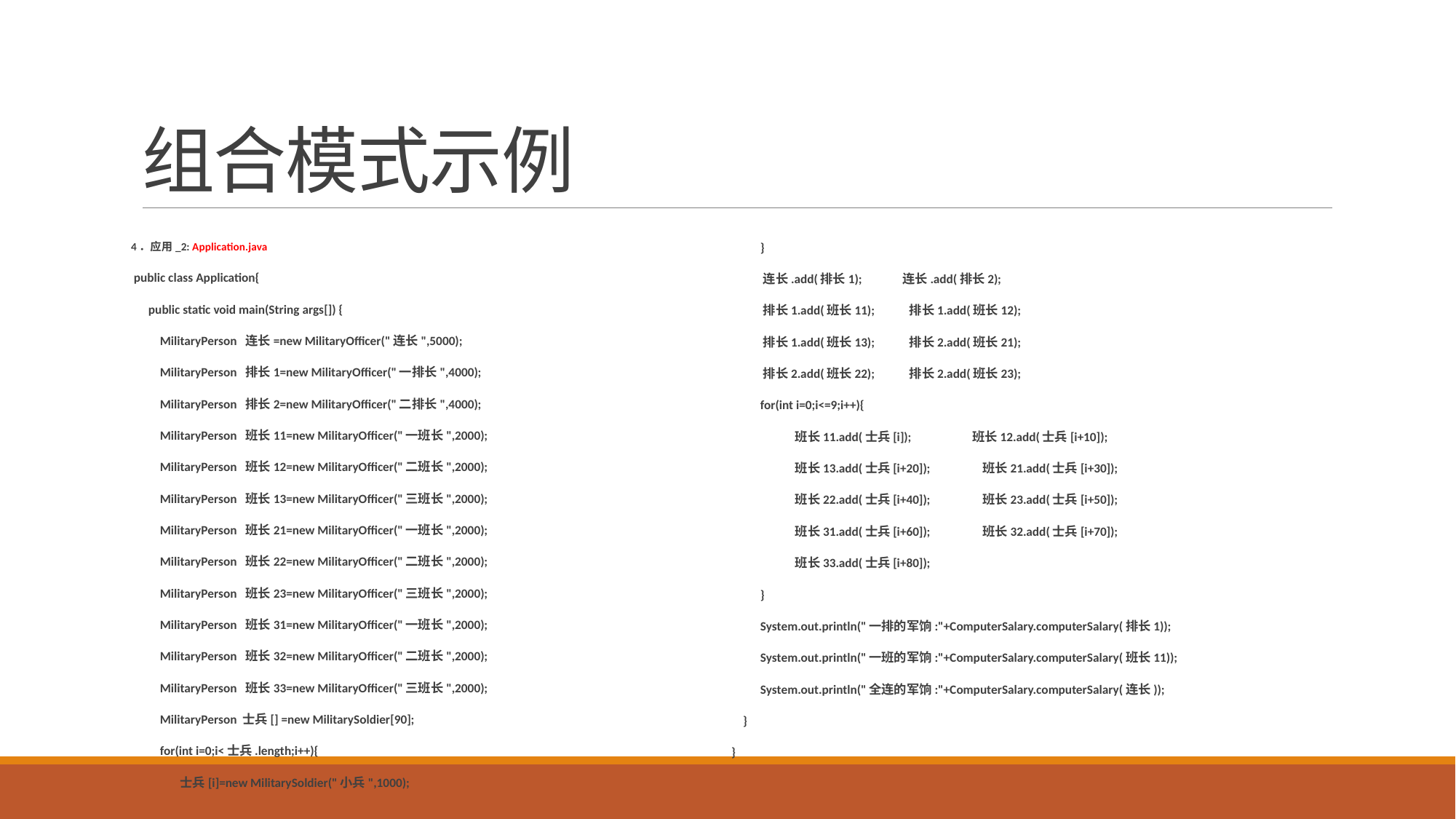

# 组合模式示例
4．应用_2: Application.java
 public class Application{
      public static void main(String args[]) {
          MilitaryPerson  连长=new MilitaryOfficer("连长",5000);
          MilitaryPerson  排长1=new MilitaryOfficer("一排长",4000);
          MilitaryPerson  排长2=new MilitaryOfficer("二排长",4000);
          MilitaryPerson  班长11=new MilitaryOfficer("一班长",2000);
          MilitaryPerson  班长12=new MilitaryOfficer("二班长",2000);
          MilitaryPerson  班长13=new MilitaryOfficer("三班长",2000);
          MilitaryPerson  班长21=new MilitaryOfficer("一班长",2000);
          MilitaryPerson  班长22=new MilitaryOfficer("二班长",2000);
          MilitaryPerson  班长23=new MilitaryOfficer("三班长",2000);
          MilitaryPerson  班长31=new MilitaryOfficer("一班长",2000);
          MilitaryPerson  班长32=new MilitaryOfficer("二班长",2000);
          MilitaryPerson  班长33=new MilitaryOfficer("三班长",2000);
          MilitaryPerson 士兵[] =new MilitarySoldier[90];
          for(int i=0;i<士兵.length;i++){
                士兵[i]=new MilitarySoldier("小兵",1000);
          }
          连长.add(排长1);             连长.add(排长2);
          排长1.add(班长11);           排长1.add(班长12);
          排长1.add(班长13);           排长2.add(班长21);
          排长2.add(班长22);           排长2.add(班长23);
          for(int i=0;i<=9;i++){
                     班长11.add(士兵[i]);                    班长12.add(士兵[i+10]);
                     班长13.add(士兵[i+20]);                 班长21.add(士兵[i+30]);
                     班长22.add(士兵[i+40]);                 班长23.add(士兵[i+50]);
                     班长31.add(士兵[i+60]);                 班长32.add(士兵[i+70]);
                     班长33.add(士兵[i+80]);
          }
          System.out.println("一排的军饷:"+ComputerSalary.computerSalary(排长1));
          System.out.println("一班的军饷:"+ComputerSalary.computerSalary(班长11));
          System.out.println("全连的军饷:"+ComputerSalary.computerSalary(连长));
    }
}